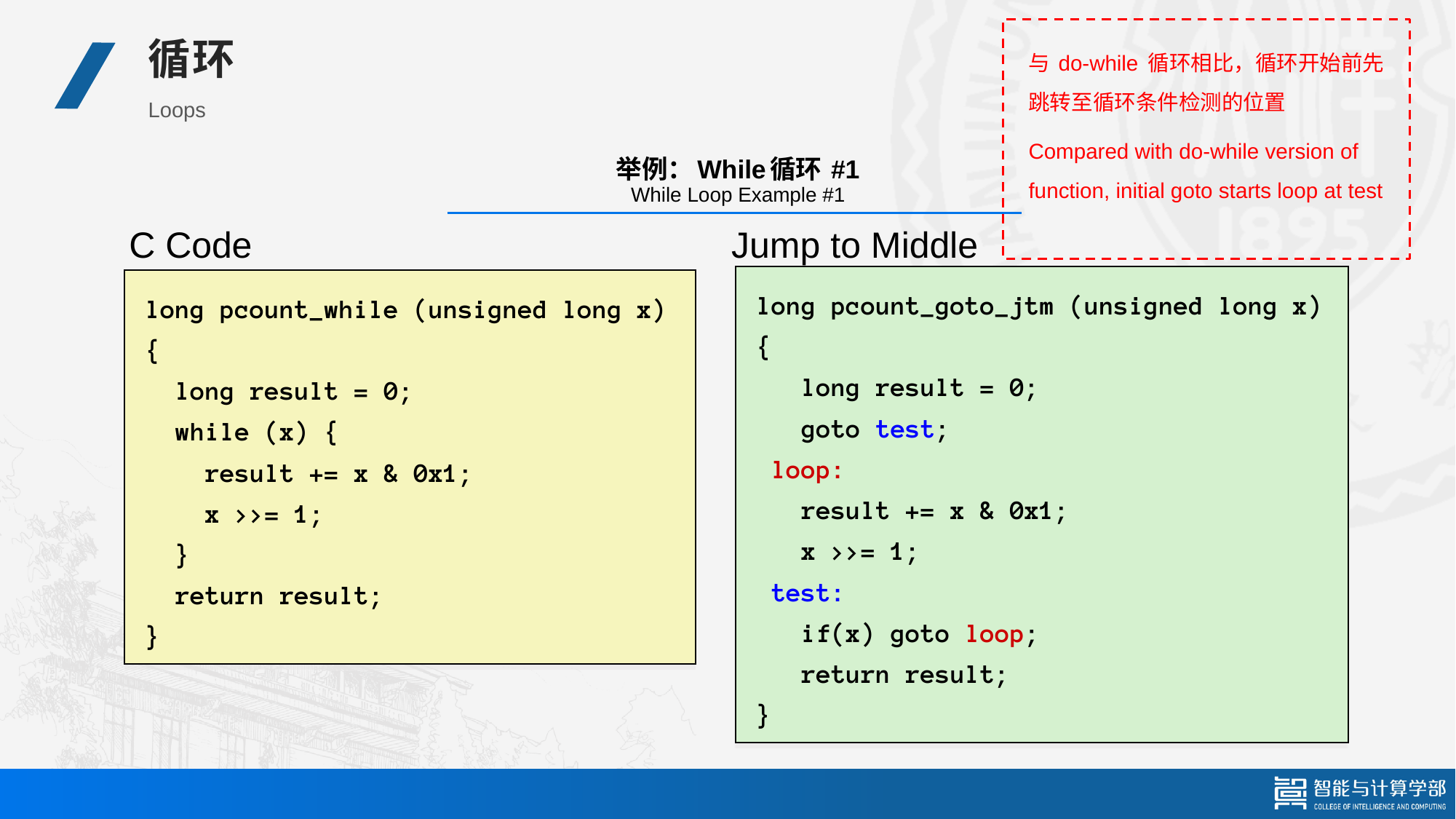

与 do-while 循环相比，循环开始前先跳转至循环条件检测的位置
Compared with do-while version of function, initial goto starts loop at test
循环
Loops
# 举例：While循环 #1 While Loop Example #1
C Code
Jump to Middle Version
long pcount_goto_jtm (unsigned long x)
{
   long result = 0;
   goto test;
 loop:
   result += x & 0x1;
   x >>= 1;
 test:
   if(x) goto loop;
   return result;
}
long pcount_while (unsigned long x)
{
  long result = 0;
  while (x) {
    result += x & 0x1;
    x >>= 1;
  }
  return result;
}